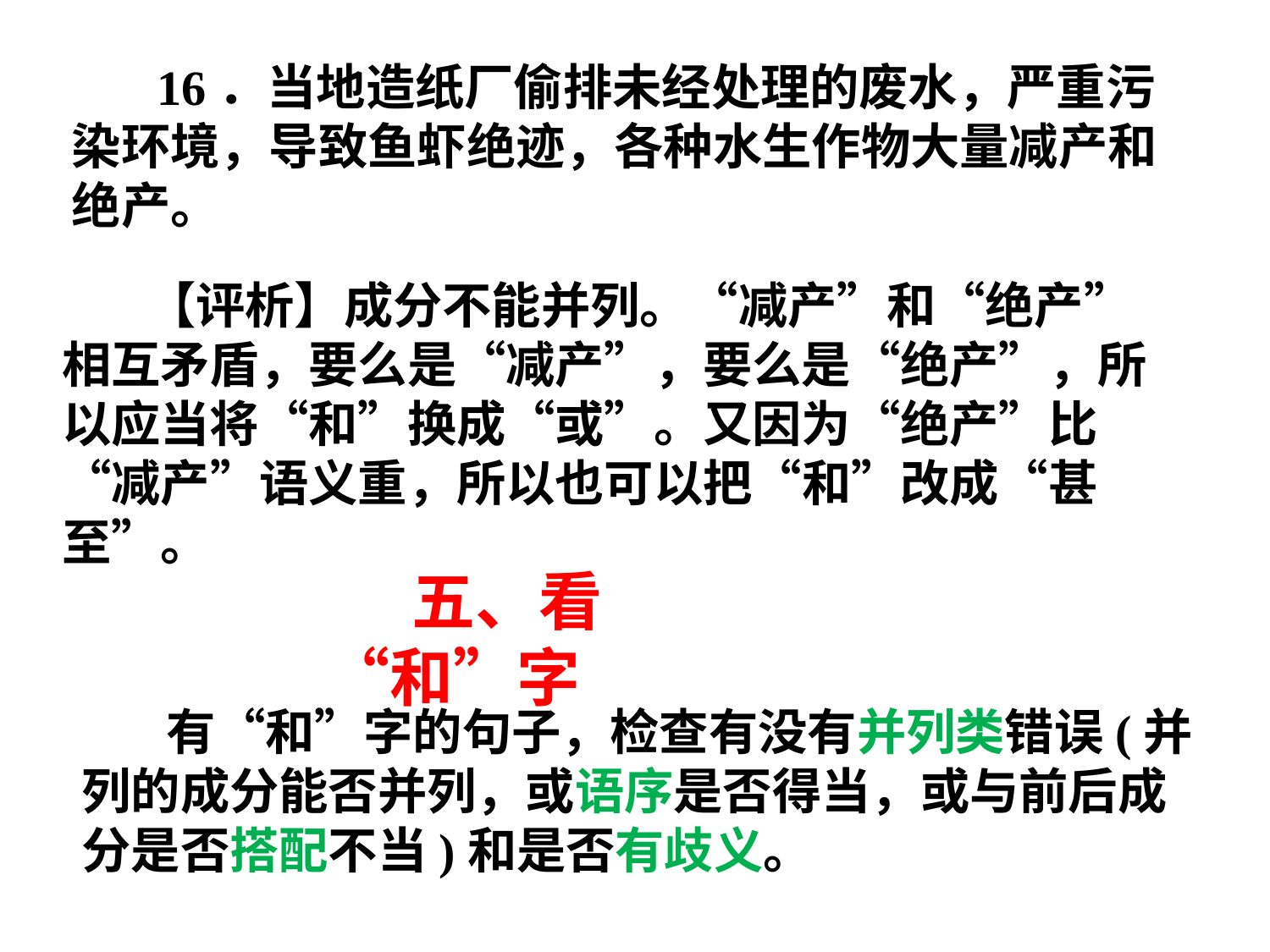

16．当地造纸厂偷排未经处理的废水，严重污染环境，导致鱼虾绝迹，各种水生作物大量减产和绝产。
【评析】成分不能并列。“减产”和“绝产”相互矛盾，要么是“减产”，要么是“绝产”，所以应当将“和”换成“或”。又因为“绝产”比“减产”语义重，所以也可以把“和”改成“甚至”。
五、看“和”字
有“和”字的句子，检查有没有并列类错误(并列的成分能否并列，或语序是否得当，或与前后成分是否搭配不当)和是否有歧义。